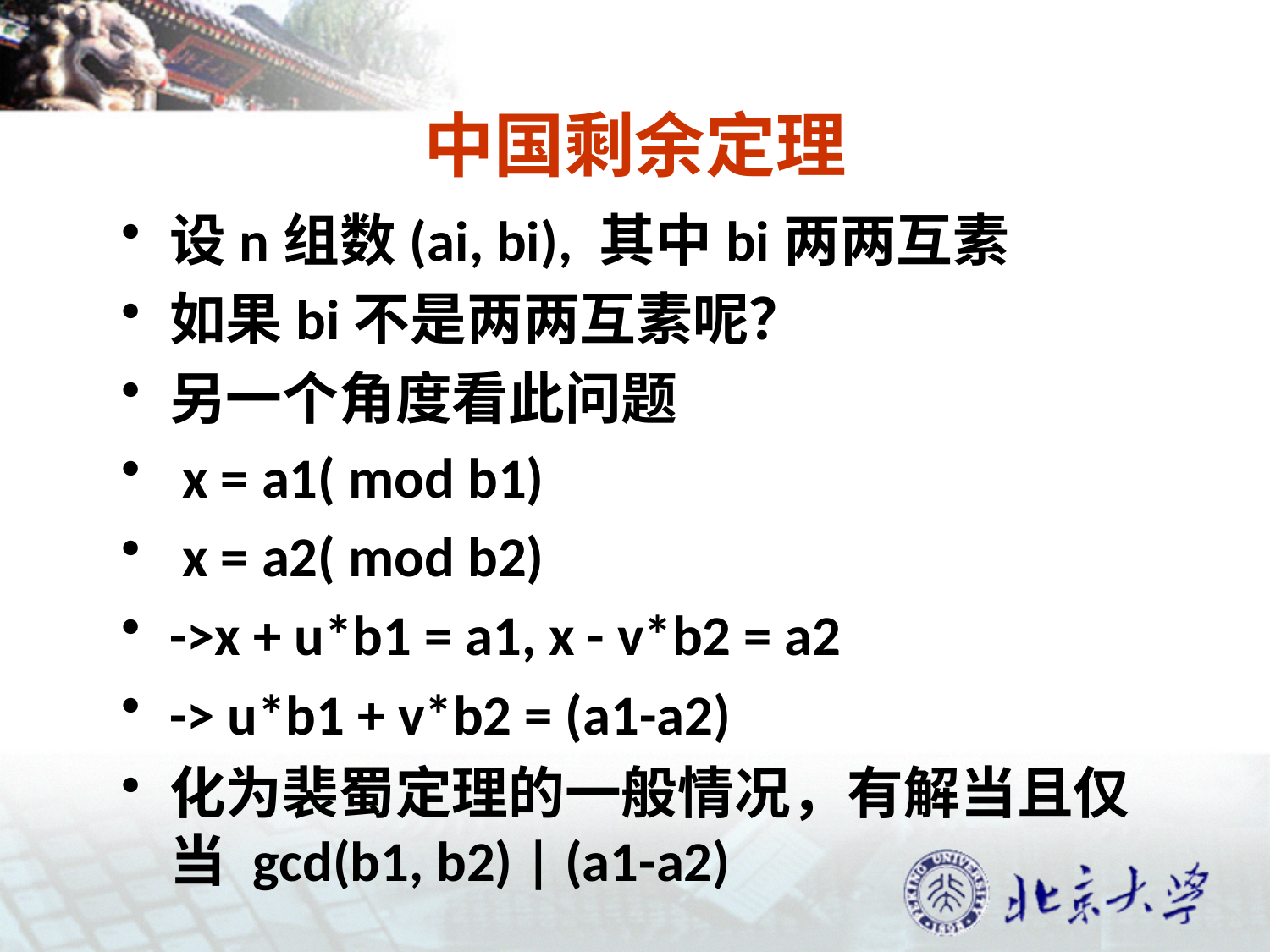

# 中国剩余定理
设n组数(ai, bi), 其中bi两两互素
如果bi不是两两互素呢？
另一个角度看此问题
 x = a1( mod b1)
 x = a2( mod b2)
->x + u*b1 = a1, x - v*b2 = a2
-> u*b1 + v*b2 = (a1-a2)
化为裴蜀定理的一般情况，有解当且仅当 gcd(b1, b2) | (a1-a2)